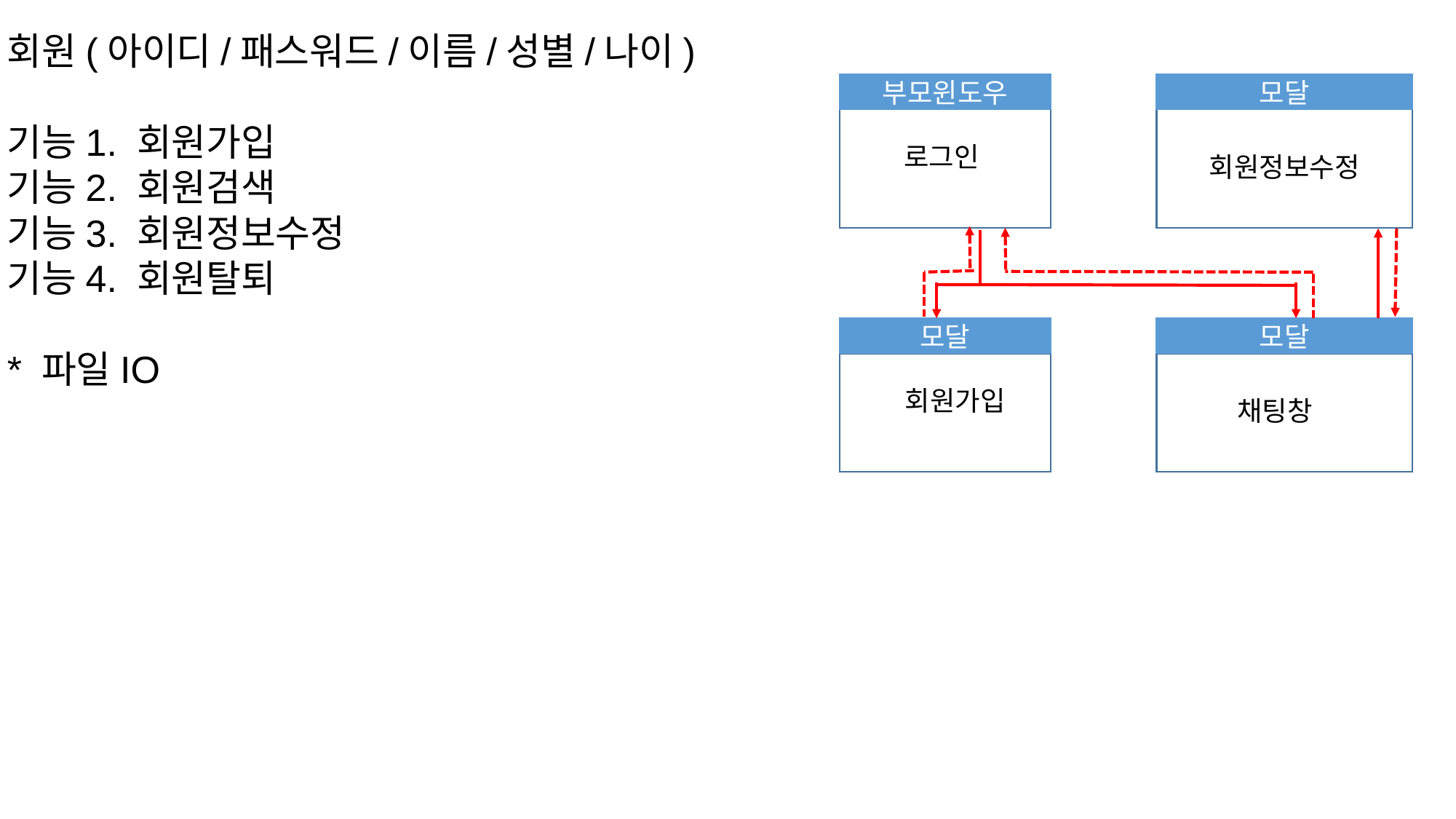

회원(아이디/패스워드/이름/성별/나이)

기능1. 회원가입
기능2. 회원검색
기능3. 회원정보수정
기능4. 회원탈퇴

* 파일IO
부모윈도우
모달

로그인
회원정보수정
모달
모달

회원가입
채팅창